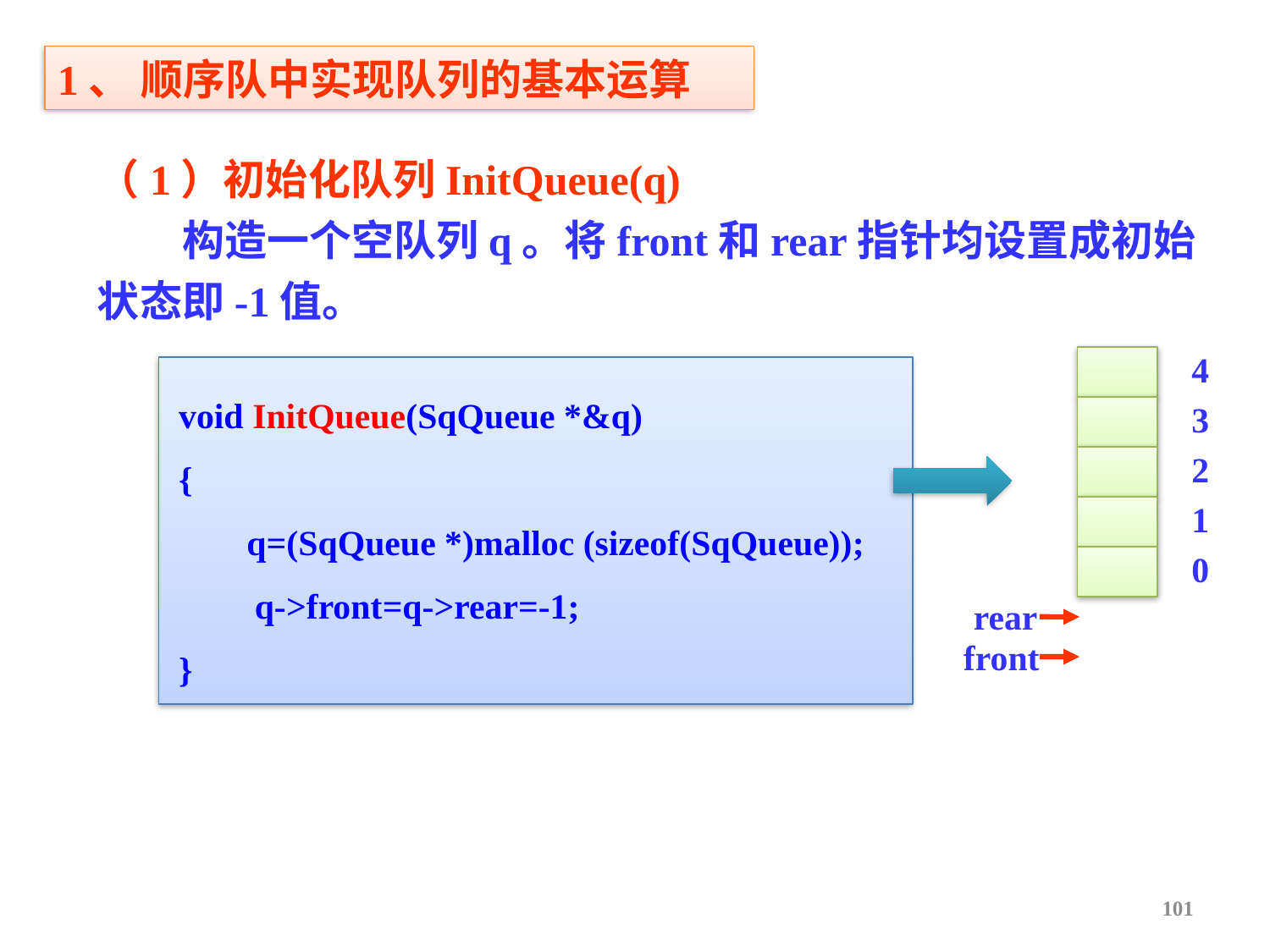

1、 顺序队中实现队列的基本运算
（1）初始化队列InitQueue(q)
　　构造一个空队列q。将front和rear指针均设置成初始状态即-1值。
4

3

2

1

0

rear

front

void InitQueue(SqQueue *&q)
{
　   q=(SqQueue *)malloc (sizeof(SqQueue));
　    q->front=q->rear=-1;
}
101